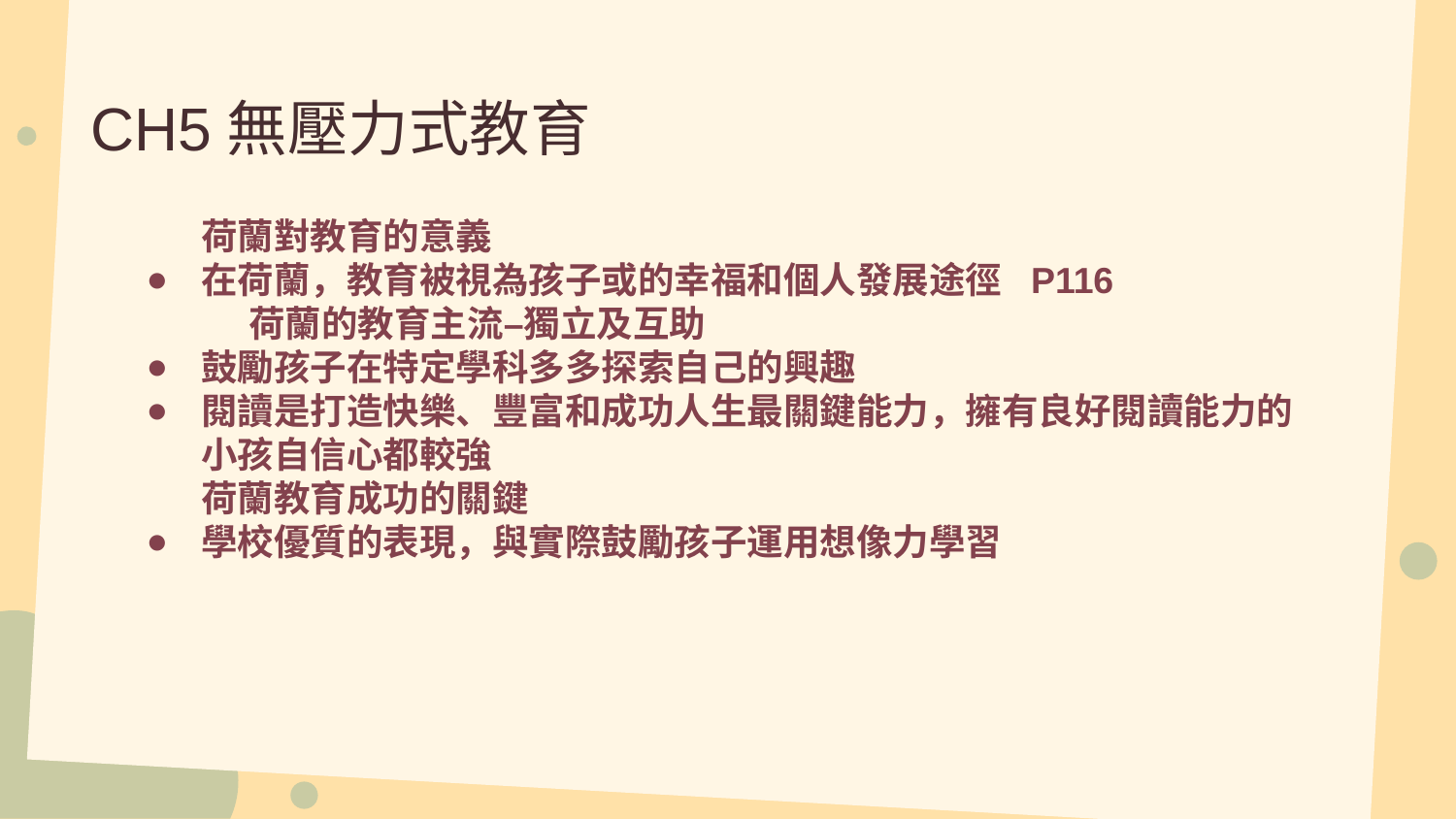

# CH5無壓力式教育
荷蘭對教育的意義
在荷蘭，教育被視為孩子或的幸福和個人發展途徑  P116
           荷蘭的教育主流–獨立及互助
鼓勵孩子在特定學科多多探索自己的興趣
閱讀是打造快樂、豐富和成功人生最關鍵能力，擁有良好閱讀能力的小孩自信心都較強
荷蘭教育成功的關鍵
學校優質的表現，與實際鼓勵孩子運用想像力學習